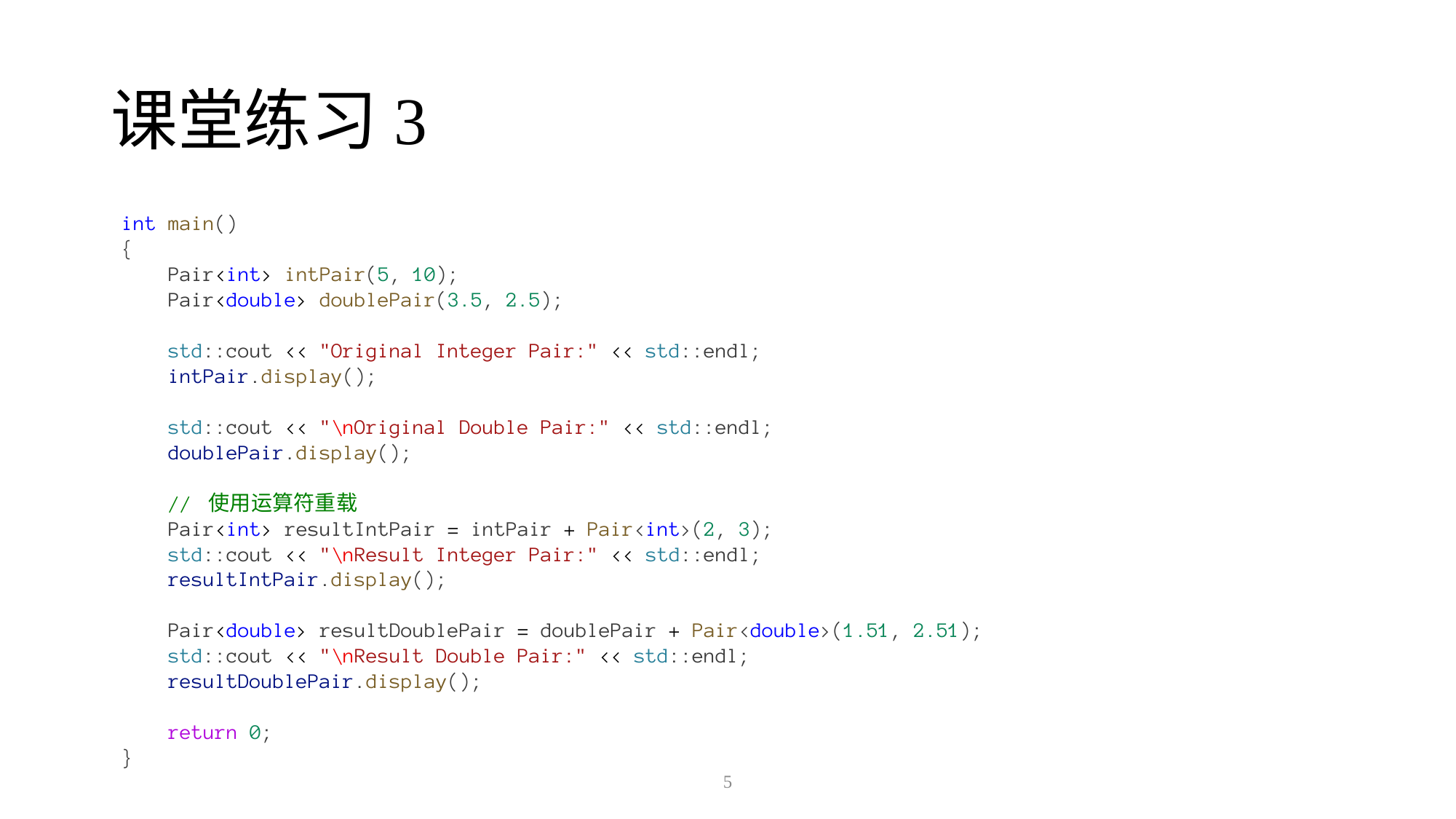

# 课堂练习3
int main()
{
    Pair<int> intPair(5, 10);
    Pair<double> doublePair(3.5, 2.5);
    std::cout << "Original Integer Pair:" << std::endl;
    intPair.display();
    std::cout << "\nOriginal Double Pair:" << std::endl;
    doublePair.display();
    // 使用运算符重载
    Pair<int> resultIntPair = intPair + Pair<int>(2, 3);
    std::cout << "\nResult Integer Pair:" << std::endl;
    resultIntPair.display();
    Pair<double> resultDoublePair = doublePair + Pair<double>(1.51, 2.51);
    std::cout << "\nResult Double Pair:" << std::endl;
    resultDoublePair.display();
    return 0;
}
5